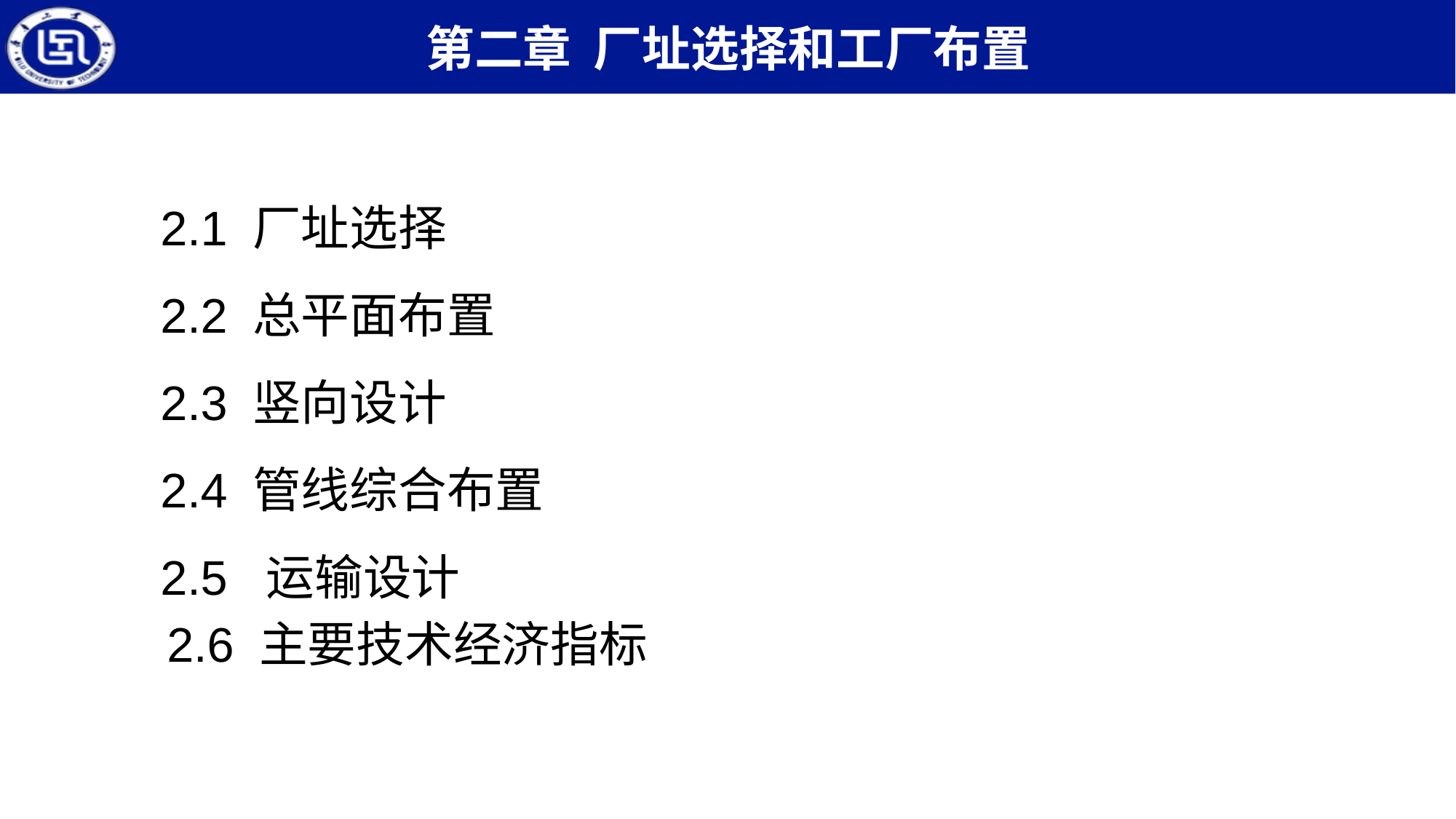

2.1 厂址选择
      2.2 总平面布置
      2.3 竖向设计
      2.4 管线综合布置
      2.5  运输设计
   2.6 主要技术经济指标